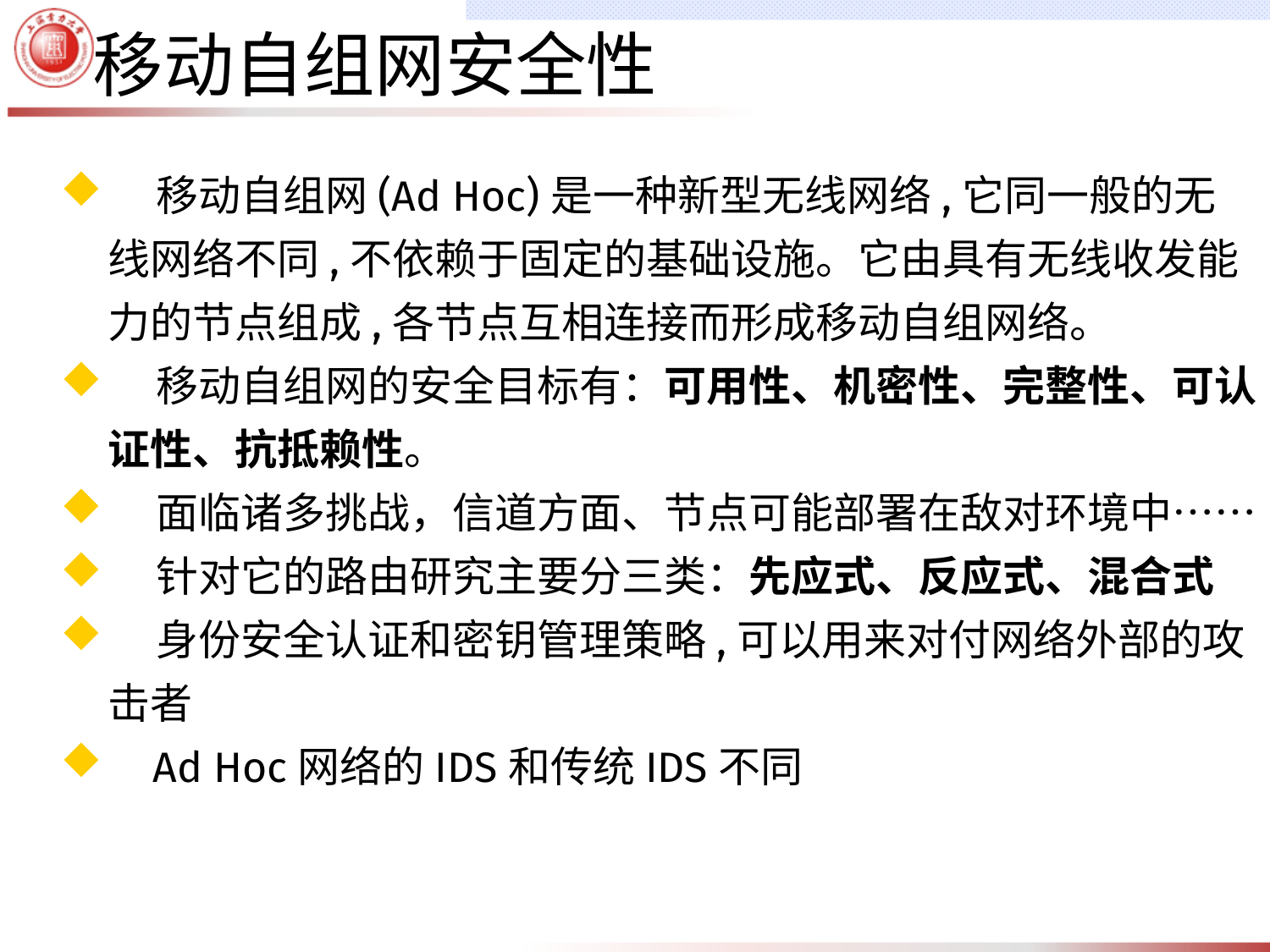

移动自组网安全性
    移动自组网(Ad Hoc)是一种新型无线网络,它同一般的无线网络不同,不依赖于固定的基础设施。它由具有无线收发能力的节点组成,各节点互相连接而形成移动自组网络。
    移动自组网的安全目标有：可用性、机密性、完整性、可认证性、抗抵赖性。
    面临诸多挑战，信道方面、节点可能部署在敌对环境中……
    针对它的路由研究主要分三类：先应式、反应式、混合式
    身份安全认证和密钥管理策略,可以用来对付网络外部的攻击者
    Ad Hoc网络的IDS和传统IDS不同